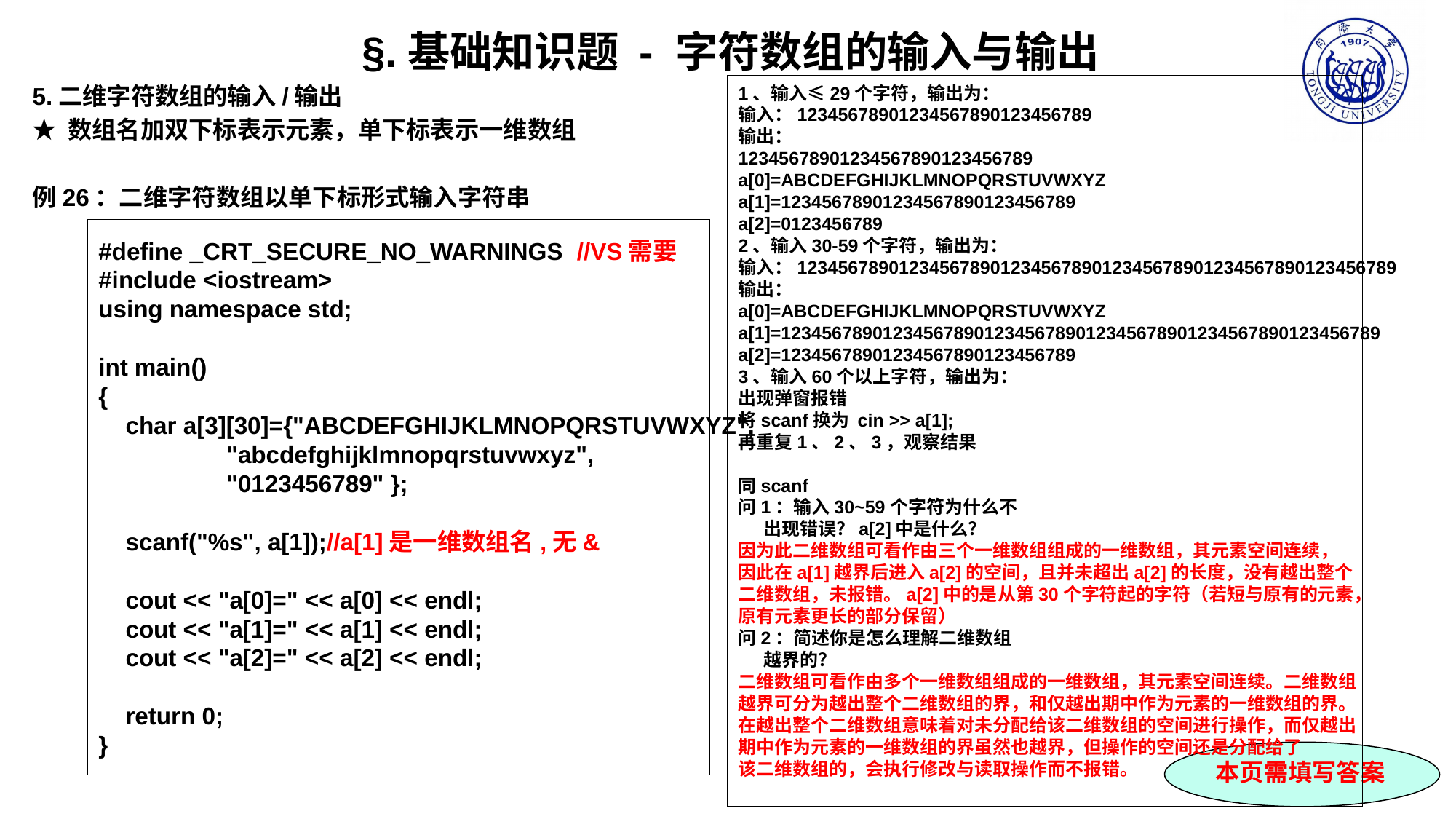

§.基础知识题 - 字符数组的输入与输出
5.二维字符数组的输入/输出
★ 数组名加双下标表示元素，单下标表示一维数组

例26：二维字符数组以单下标形式输入字符串
1、输入≤29个字符，输出为：
输入：12345678901234567890123456789
输出：
12345678901234567890123456789
a[0]=ABCDEFGHIJKLMNOPQRSTUVWXYZ
a[1]=12345678901234567890123456789
a[2]=0123456789
2、输入30-59个字符，输出为：
输入：12345678901234567890123456789012345678901234567890123456789
输出：
a[0]=ABCDEFGHIJKLMNOPQRSTUVWXYZ
a[1]=12345678901234567890123456789012345678901234567890123456789
a[2]=12345678901234567890123456789
3、输入60个以上字符，输出为：
出现弹窗报错
将scanf换为 cin >> a[1];
再重复1、2、3，观察结果

同scanf
问1：输入30~59个字符为什么不
     出现错误？a[2]中是什么？
因为此二维数组可看作由三个一维数组组成的一维数组，其元素空间连续，
因此在a[1]越界后进入a[2]的空间，且并未超出a[2]的长度，没有越出整个
二维数组，未报错。a[2]中的是从第30个字符起的字符（若短与原有的元素，
原有元素更长的部分保留）
问2：简述你是怎么理解二维数组
     越界的？
二维数组可看作由多个一维数组组成的一维数组，其元素空间连续。二维数组
越界可分为越出整个二维数组的界，和仅越出期中作为元素的一维数组的界。
在越出整个二维数组意味着对未分配给该二维数组的空间进行操作，而仅越出
期中作为元素的一维数组的界虽然也越界，但操作的空间还是分配给了
该二维数组的，会执行修改与读取操作而不报错。

#define _CRT_SECURE_NO_WARNINGS  //VS需要
#include <iostream>
using namespace std;

int main()
{
    char a[3][30]={"ABCDEFGHIJKLMNOPQRSTUVWXYZ",
                   "abcdefghijklmnopqrstuvwxyz",
                   "0123456789" };

    scanf("%s", a[1]);//a[1]是一维数组名,无&

    cout << "a[0]=" << a[0] << endl;
    cout << "a[1]=" << a[1] << endl;
    cout << "a[2]=" << a[2] << endl;

    return 0;
}
本页需填写答案